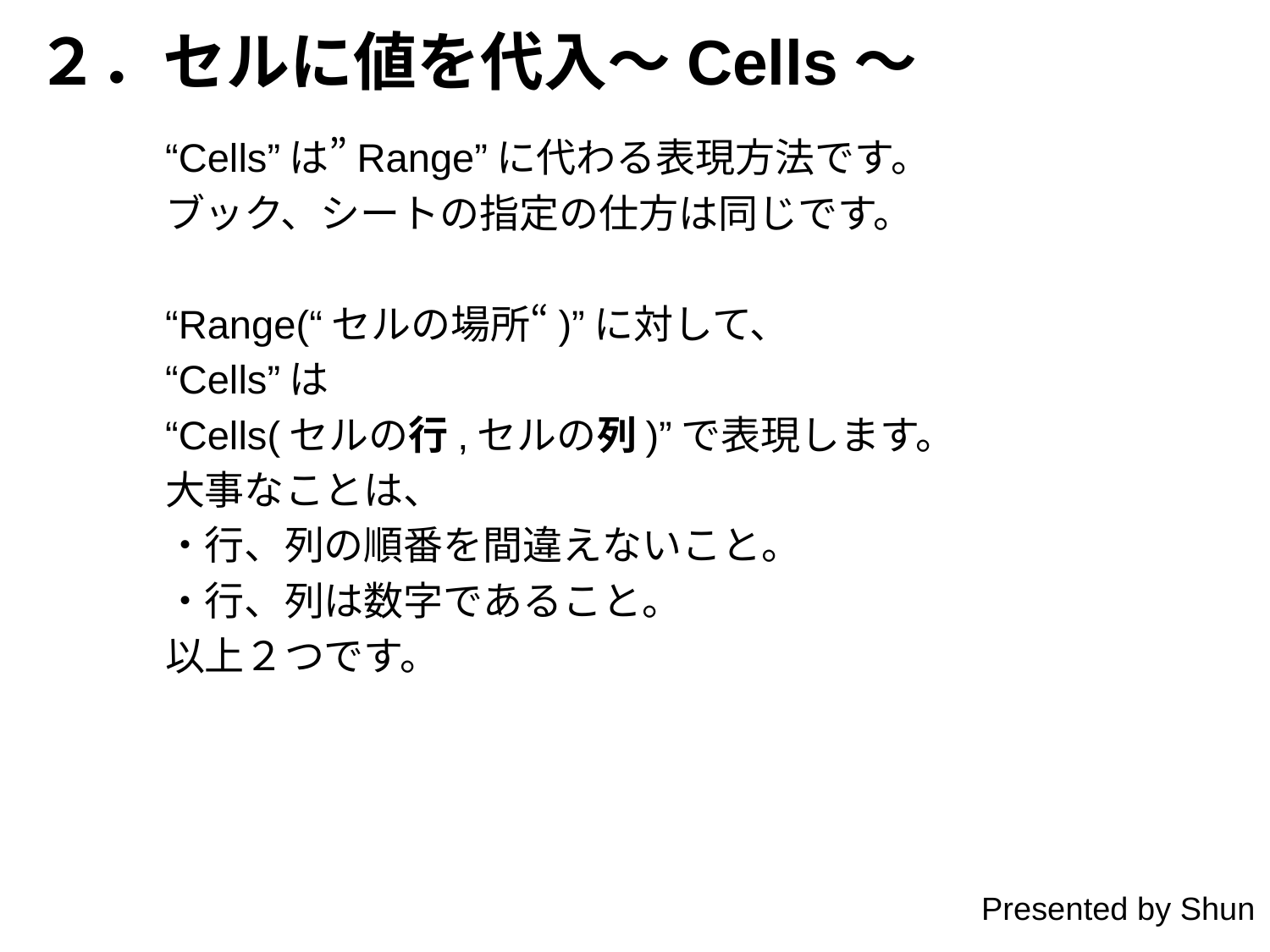

# ２．セルに値を代入～Cells～
“Cells”は”Range”に代わる表現方法です。
ブック、シートの指定の仕方は同じです。

“Range(“セルの場所“)”に対して、
“Cells”は
“Cells(セルの行,セルの列)”で表現します。
大事なことは、
・行、列の順番を間違えないこと。
・行、列は数字であること。
以上２つです。
Presented by Shun